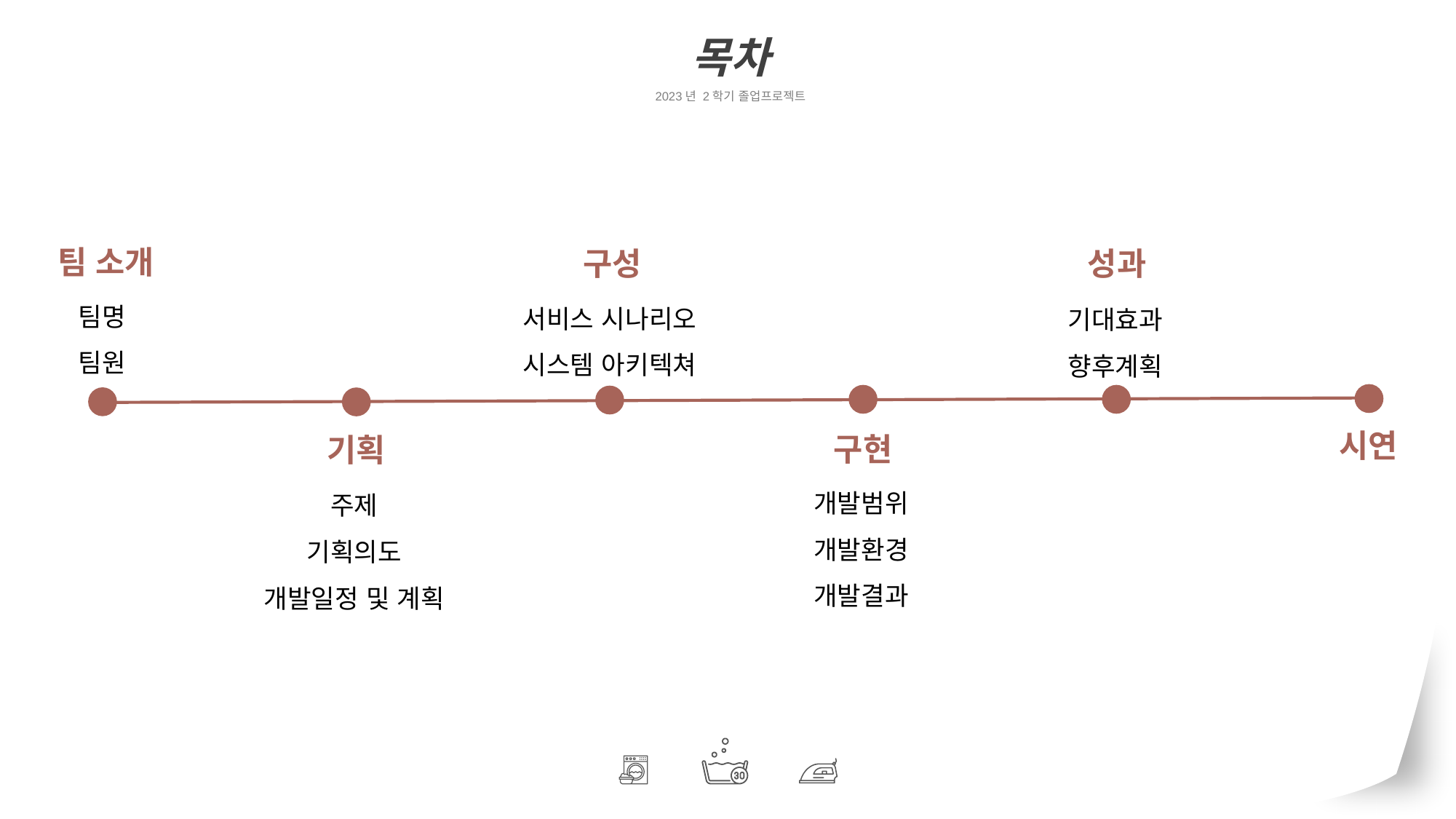

목차
2023년 2학기 졸업프로젝트
팀 소개
구성
성과
팀명
팀원
서비스 시나리오
시스템 아키텍쳐
기대효과
향후계획

시연
구현
기획
개발범위
개발환경
개발결과
주제
기획의도
개발일정 및 계획